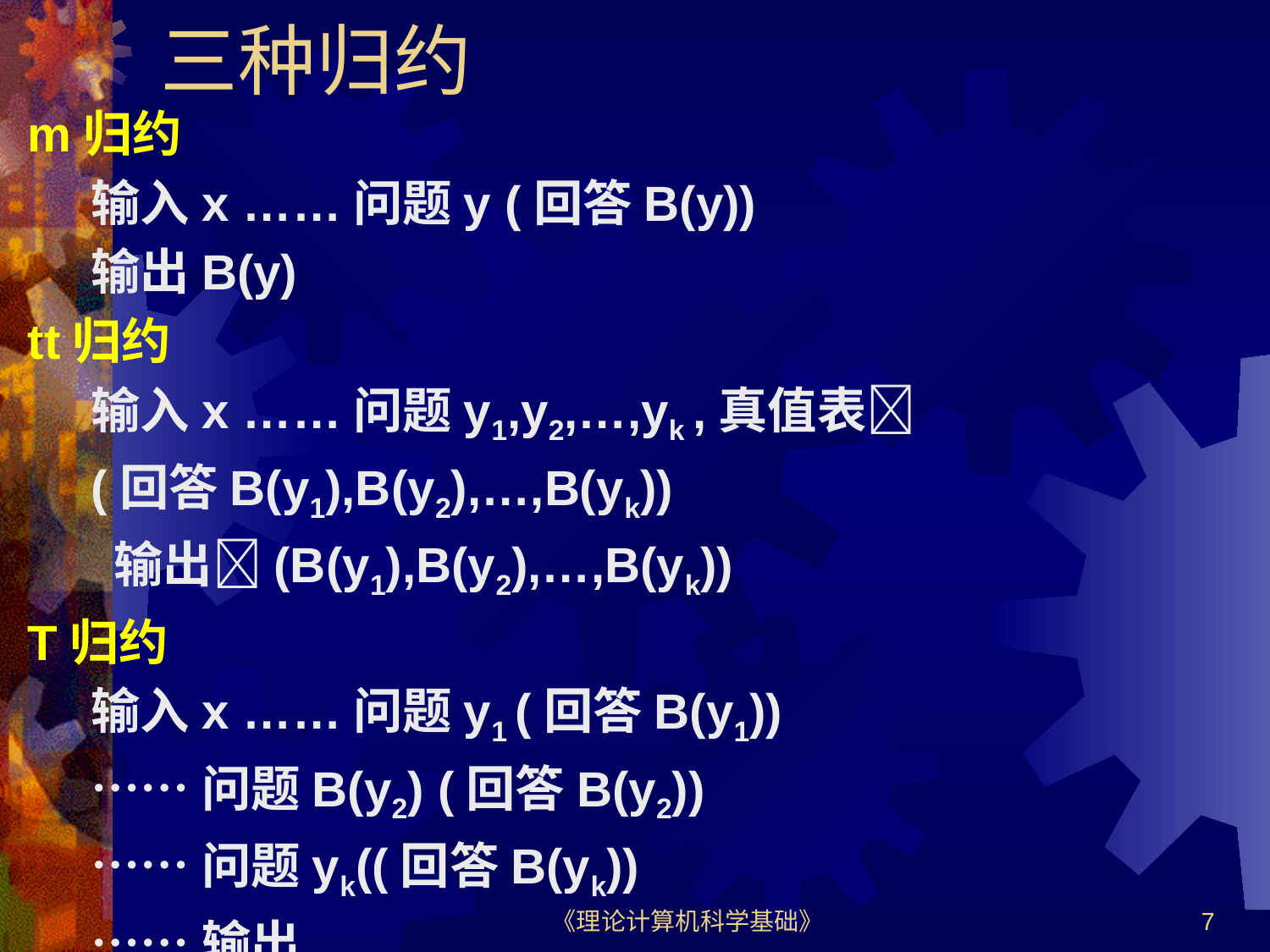

# 三种归约
m归约
输入x ……问题y (回答B(y))
输出B(y)
tt归约
输入x ……问题y1,y2,…,yk ,真值表α
(回答B(y1),B(y2),…,B(yk))
 输出α(B(y1),B(y2),…,B(yk))
T归约
输入x ……问题y1 (回答B(y1))
……问题B(y2) (回答B(y2))
……问题yk((回答B(yk))
……输出
《理论计算机科学基础》
7